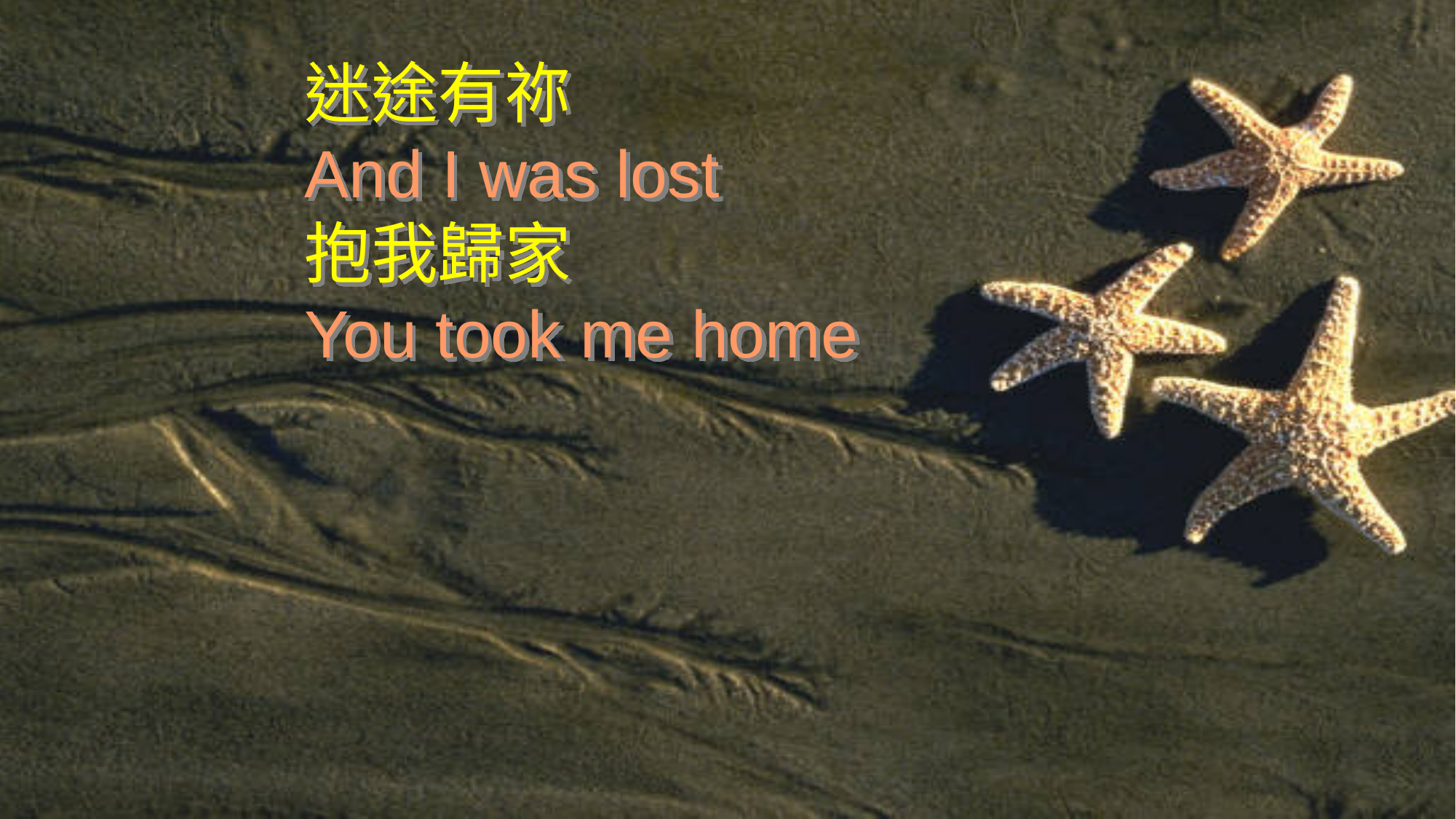

迷途有祢
And I was lost
抱我歸家
You took me home